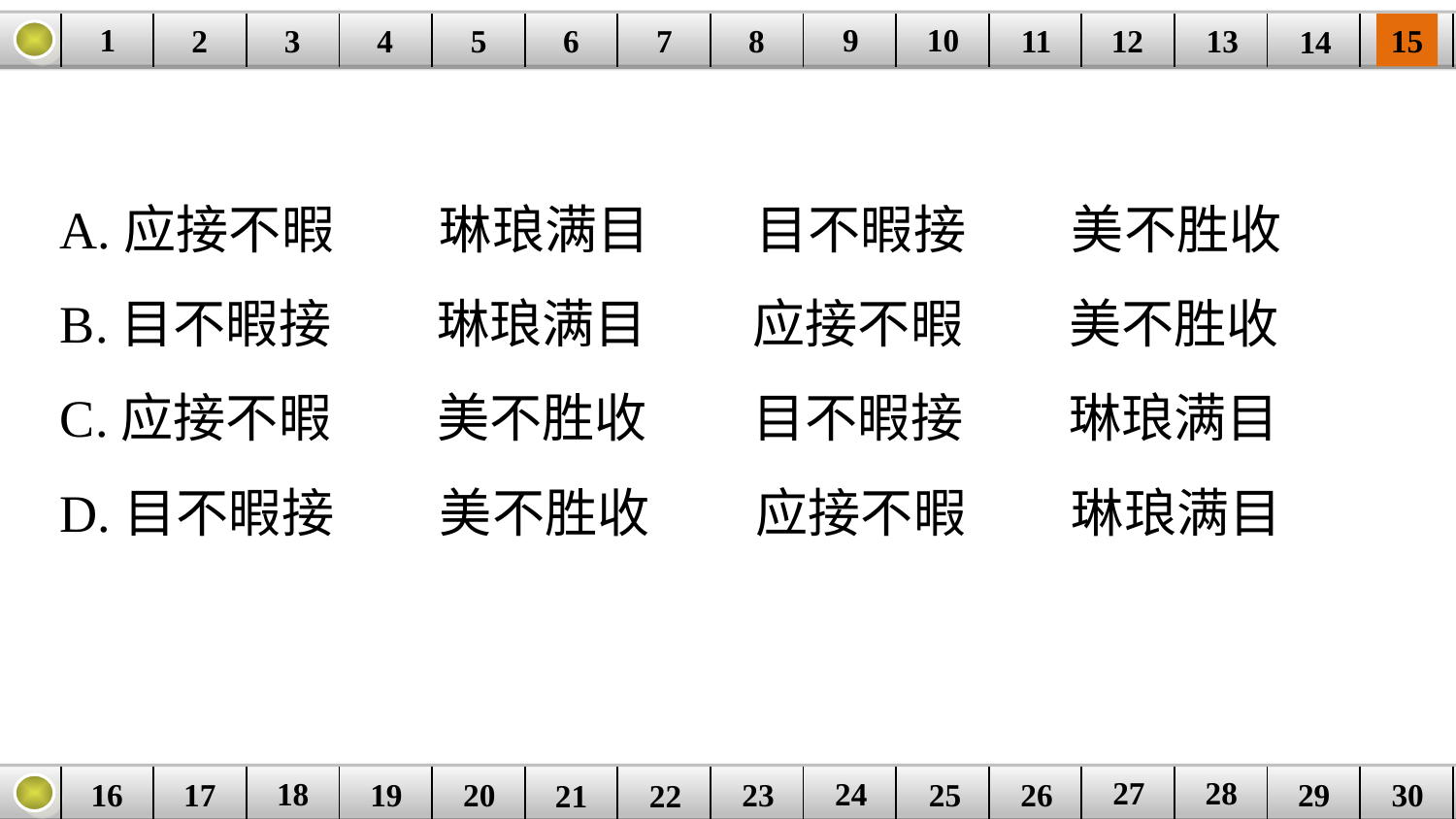

9
10
1
3
4
5
6
8
11
2
12
15
|  |  |  |  |  |  |  |  |  |  |  |  |  |  |  |
| --- | --- | --- | --- | --- | --- | --- | --- | --- | --- | --- | --- | --- | --- | --- |
7
13
14

A.应接不暇　　琳琅满目　　目不暇接　　美不胜收
B.目不暇接　　琳琅满目　　应接不暇　　美不胜收
C.应接不暇　　美不胜收　　目不暇接　　琳琅满目
D.目不暇接　　美不胜收　　应接不暇　　琳琅满目

27
28
18
24
16
25
26
30
|  |  |  |  |  |  |  |  |  |  |  |  |  |  |  |
| --- | --- | --- | --- | --- | --- | --- | --- | --- | --- | --- | --- | --- | --- | --- |
23
17
19
20
29
21
22